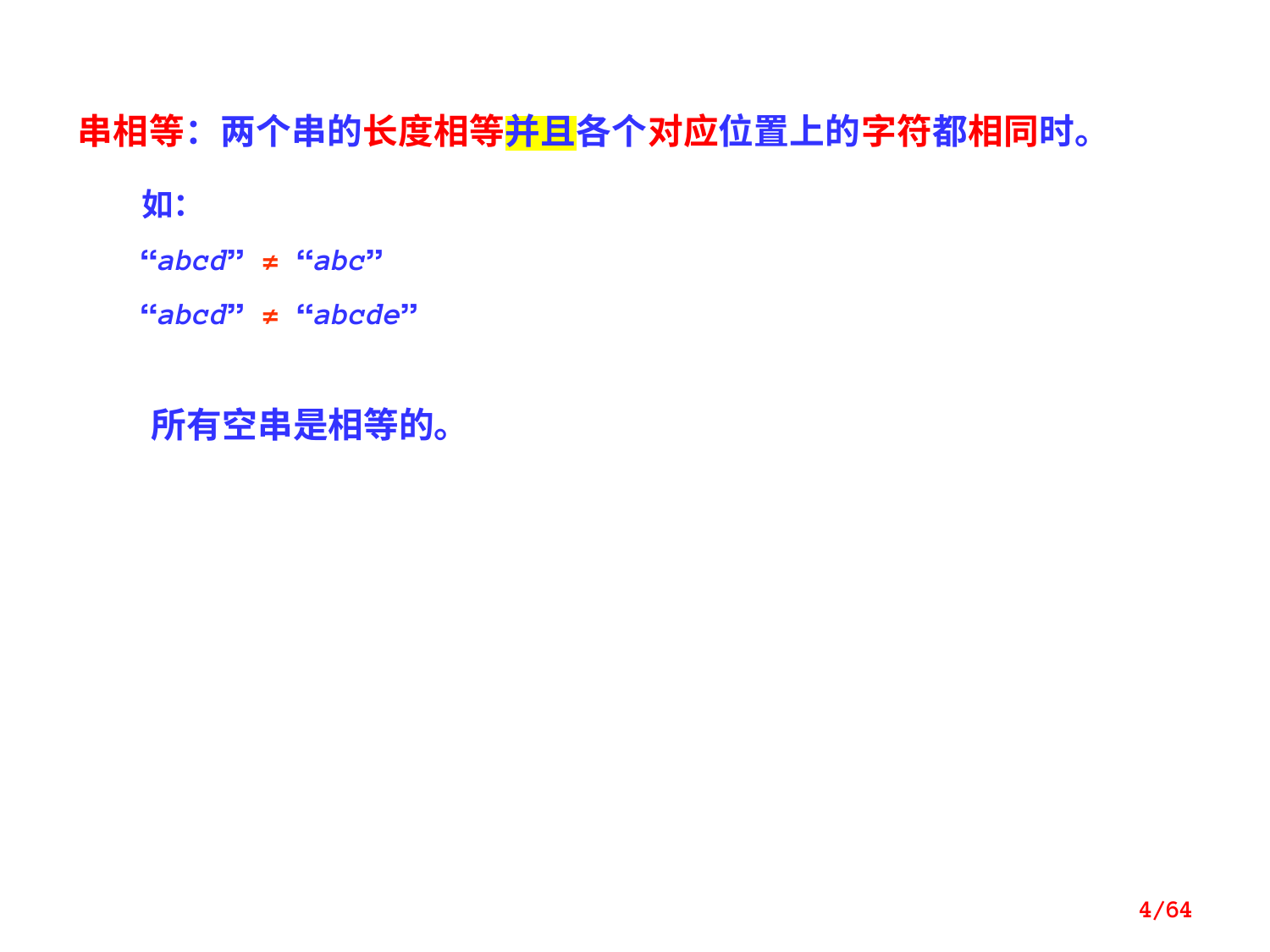

串相等：两个串的长度相等并且各个对应位置上的字符都相同时。
如：
“abcd” ≠ “abc”
“abcd” ≠ “abcde”
所有空串是相等的。
4/64